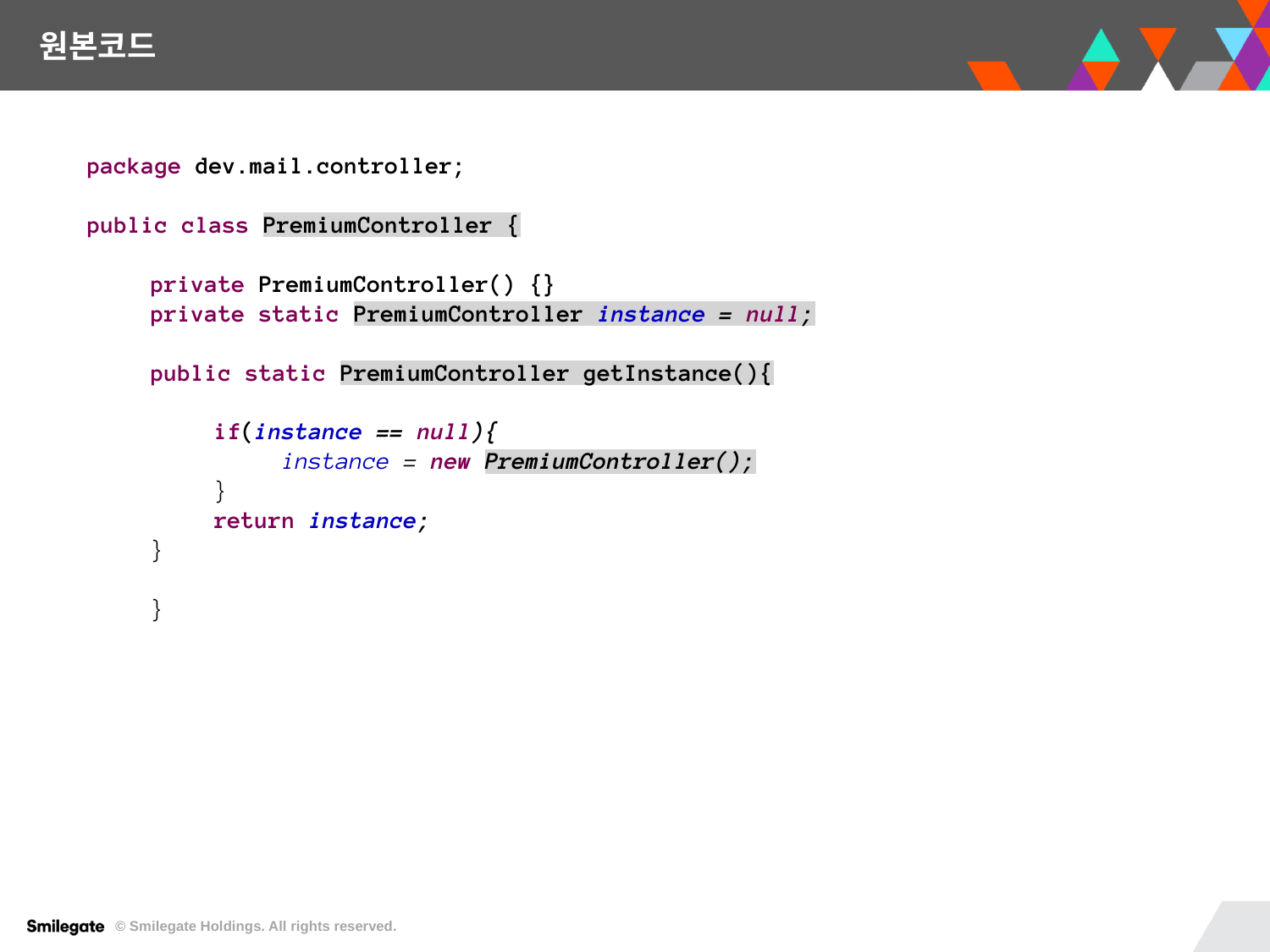

원본코드
package dev.mail.controller;

public class PremiumController {

private PremiumController() {}
private static PremiumController instance = null;

public static PremiumController getInstance(){

if(instance == null){
     instance = new PremiumController();
}
return instance;
}

}